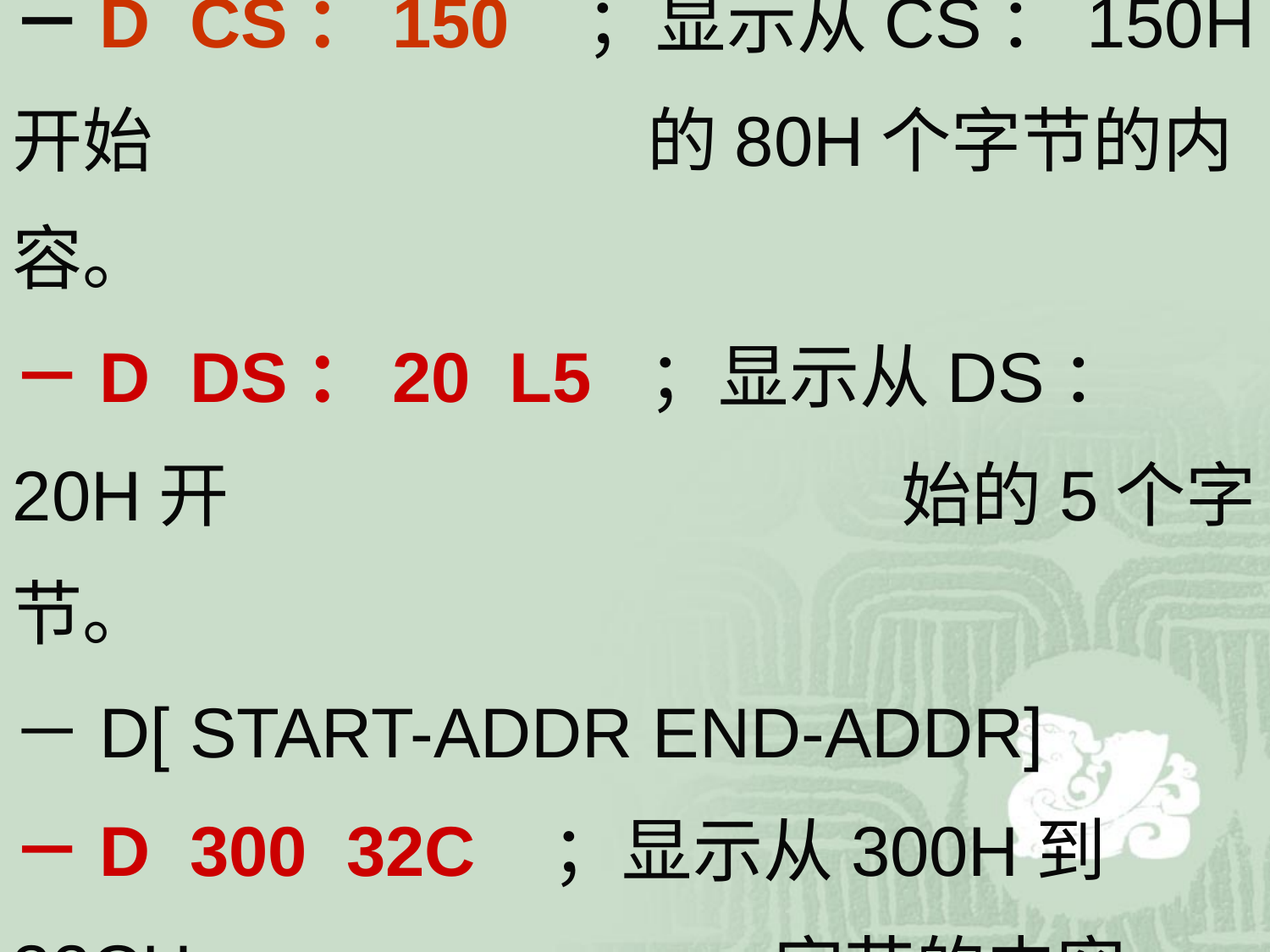

# －D  CS：150   ；显示从CS：150H开始				的80H个字节的内容。 －D  DS：20  L5  ；显示从DS：20H开 						始的5个字节。 －D[ START-ADDR END-ADDR] －D  300  32C   ；显示从300H到32CH  					字节的内容。